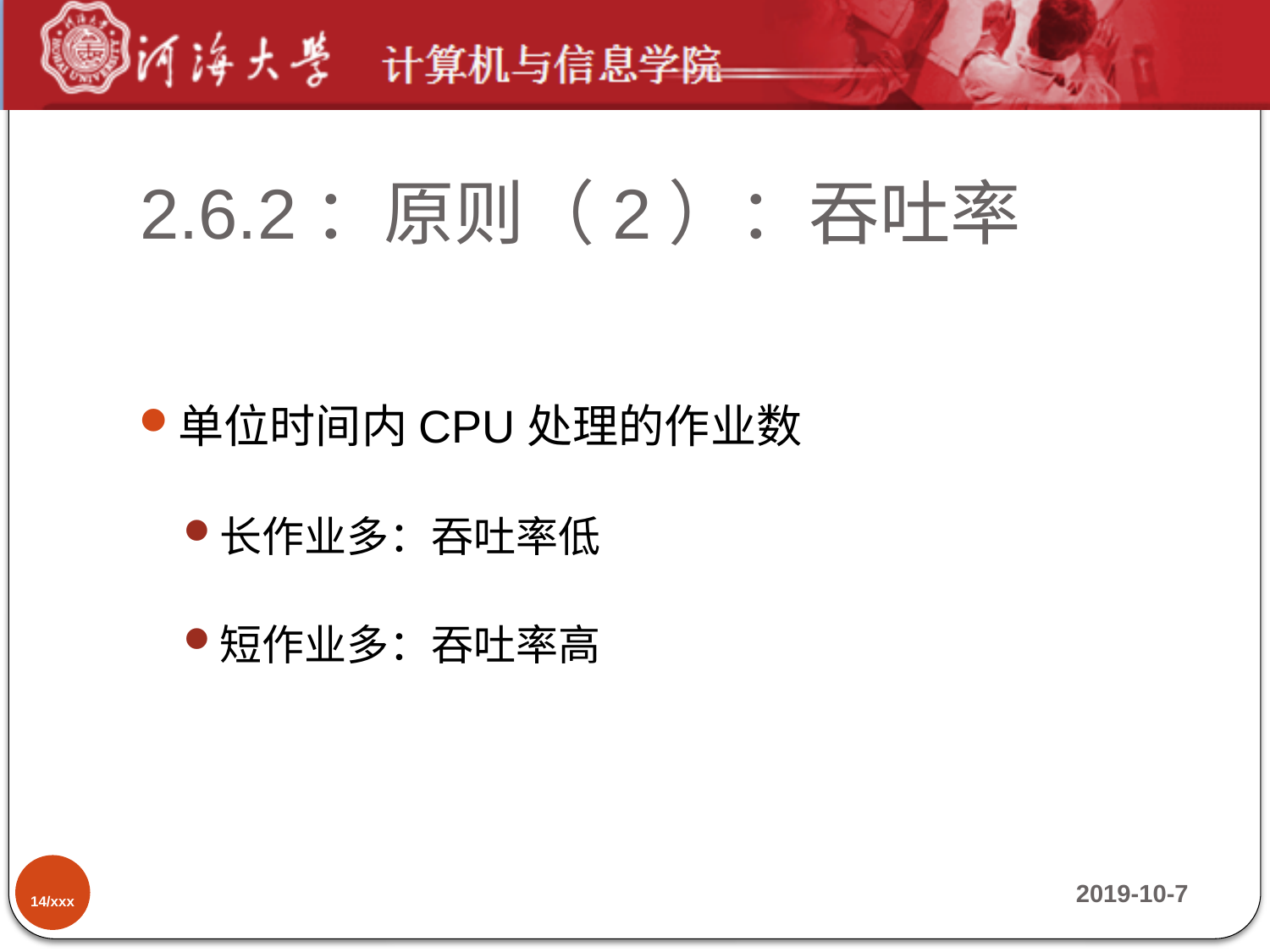

# 2.6.2：原则（2）：吞吐率
单位时间内CPU处理的作业数
长作业多：吞吐率低
短作业多：吞吐率高
14/xxx
2019-10-7